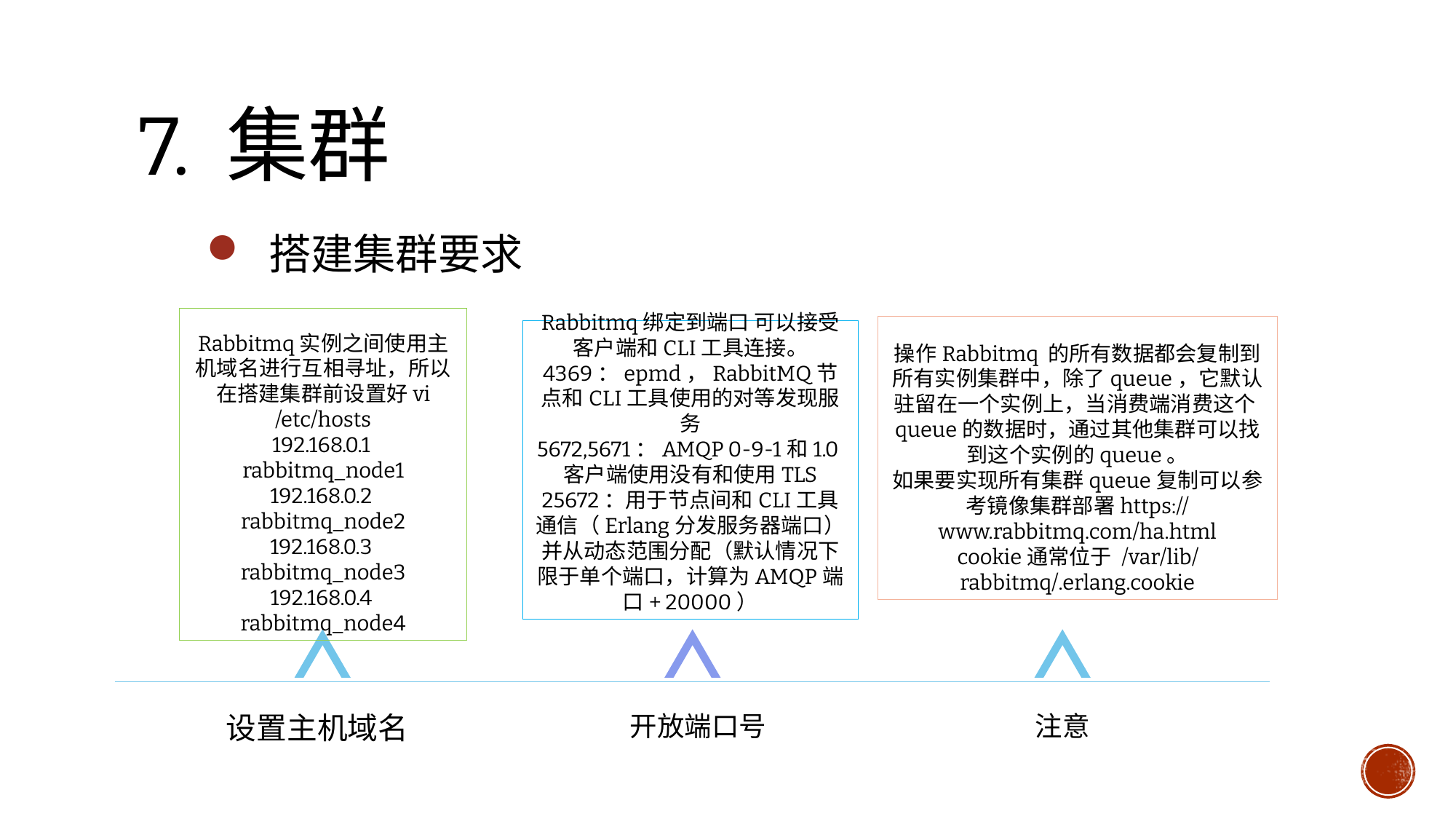

# 7. 集群
 搭建集群要求
Rabbitmq实例之间使用主机域名进行互相寻址，所以在搭建集群前设置好vi /etc/hosts
192.168.0.1  rabbitmq_node1
192.168.0.2  rabbitmq_node2
192.168.0.3  rabbitmq_node3
192.168.0.4  rabbitmq_node4
操作Rabbitmq 的所有数据都会复制到所有实例集群中，除了queue，它默认驻留在一个实例上，当消费端消费这个queue的数据时，通过其他集群可以找到这个实例的queue。
如果要实现所有集群queue复制可以参考镜像集群部署https://www.rabbitmq.com/ha.html
cookie通常位于 /var/lib/rabbitmq/.erlang.cookie
Rabbitmq绑定到端口 可以接受客户端和CLI工具连接。
4369：epmd，RabbitMQ节点和CLI工具使用的对等发现服务
5672,5671：AMQP 0-9-1和1.0客户端使用没有和使用TLS
25672：用于节点间和CLI工具通信（Erlang分发服务器端口）并从动态范围分配（默认情况下限于单个端口，计算为AMQP端口+ 20000）

设置主机域名
开放端口号
注意